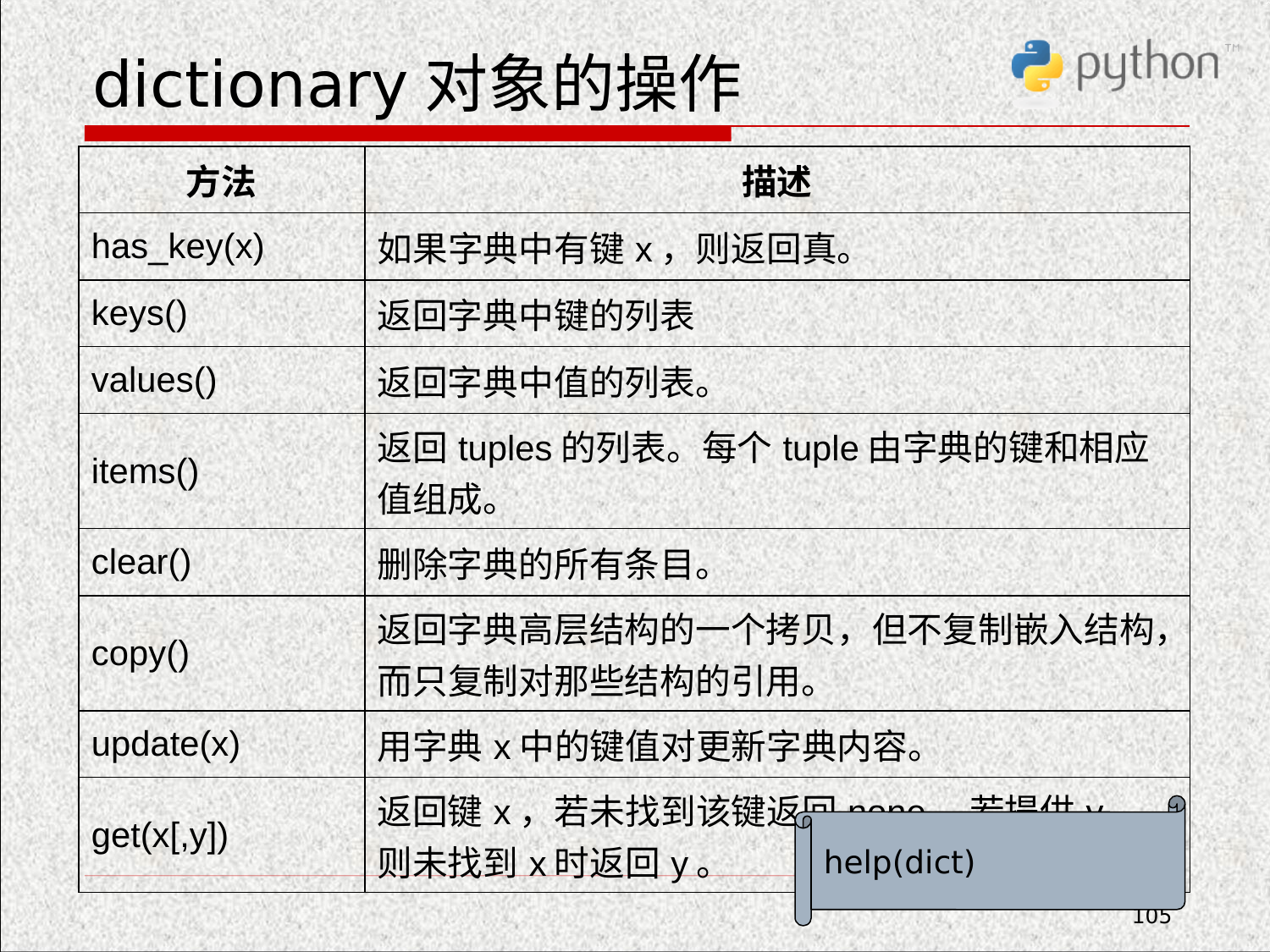

# dictionary对象的操作
| 方法 | 描述 |
| --- | --- |
| has\_key(x) | 如果字典中有键x，则返回真。 |
| keys() | 返回字典中键的列表 |
| values() | 返回字典中值的列表。 |
| items() | 返回tuples的列表。每个tuple由字典的键和相应值组成。 |
| clear() | 删除字典的所有条目。 |
| copy() | 返回字典高层结构的一个拷贝，但不复制嵌入结构，而只复制对那些结构的引用。 |
| update(x) | 用字典x中的键值对更新字典内容。 |
| get(x[,y]) | 返回键x，若未找到该键返回none，若提供y，则未找到x时返回y。 |
help(dict)
105